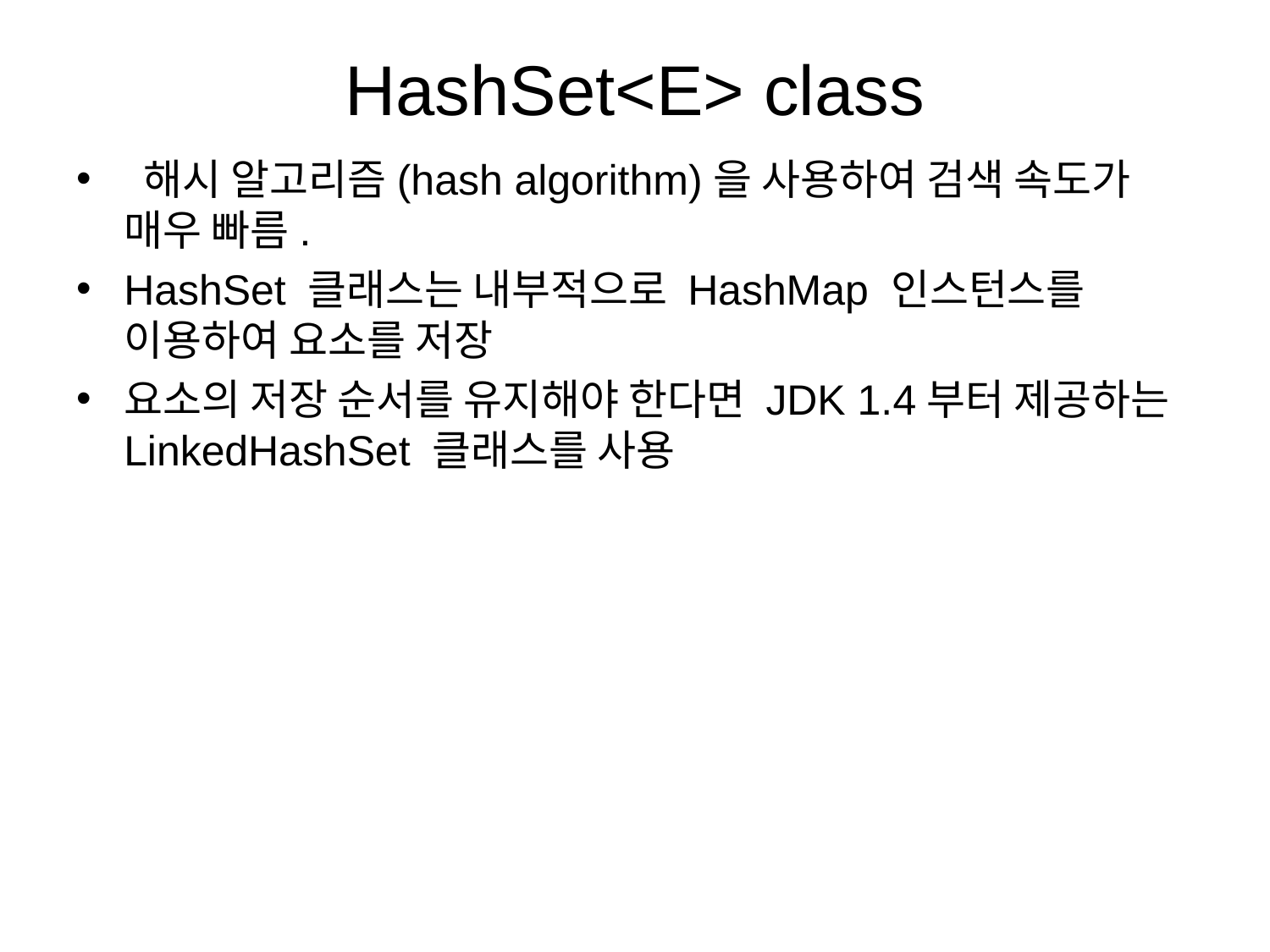

# HashSet<E> class
 해시 알고리즘(hash algorithm)을 사용하여 검색 속도가 매우 빠름.
HashSet 클래스는 내부적으로 HashMap 인스턴스를 이용하여 요소를 저장
요소의 저장 순서를 유지해야 한다면 JDK 1.4부터 제공하는 LinkedHashSet 클래스를 사용